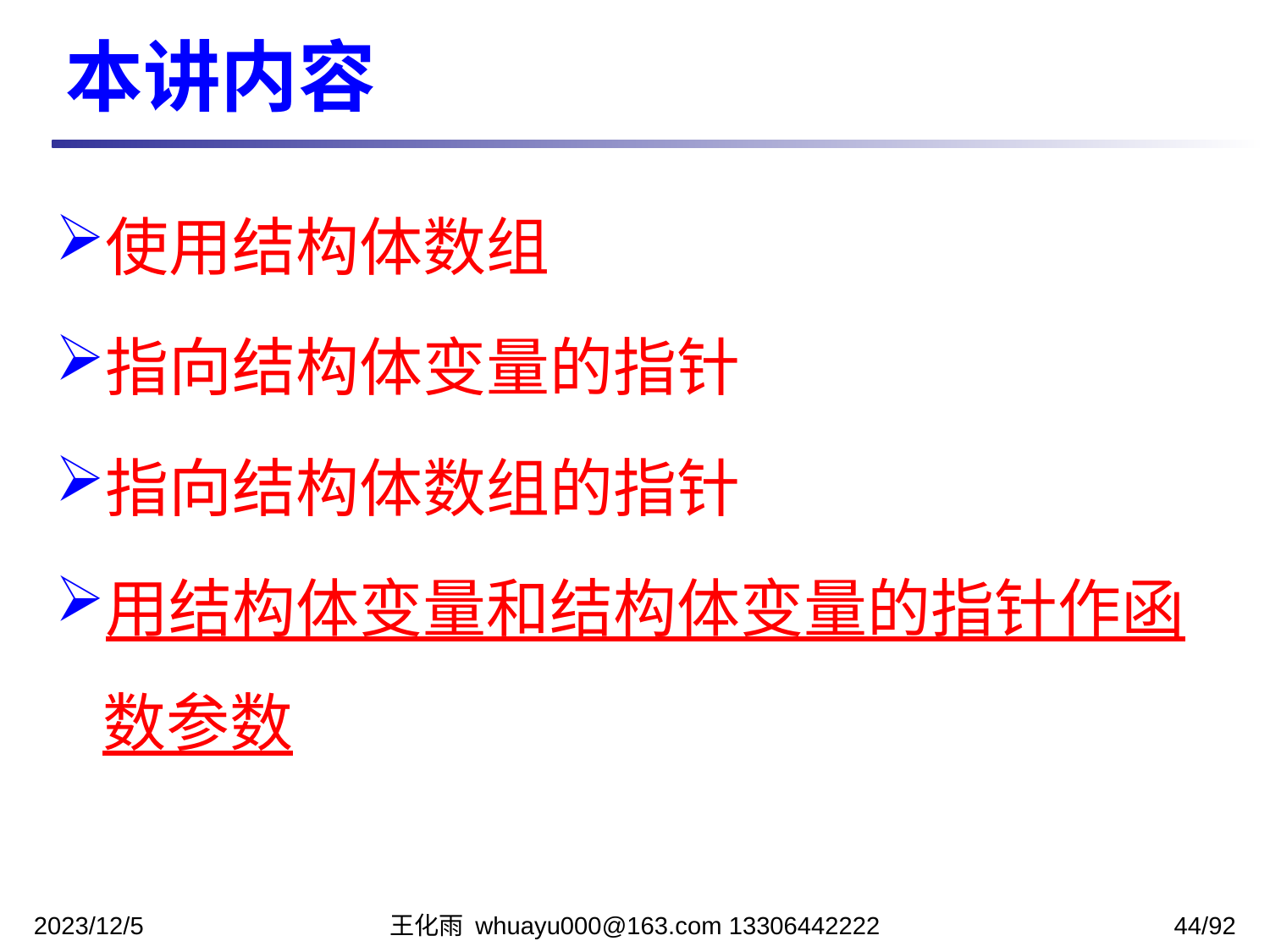

本讲内容
使用结构体数组
指向结构体变量的指针
指向结构体数组的指针
用结构体变量和结构体变量的指针作函数参数
2023/12/5
王化雨 whuayu000@163.com 13306442222
44/92